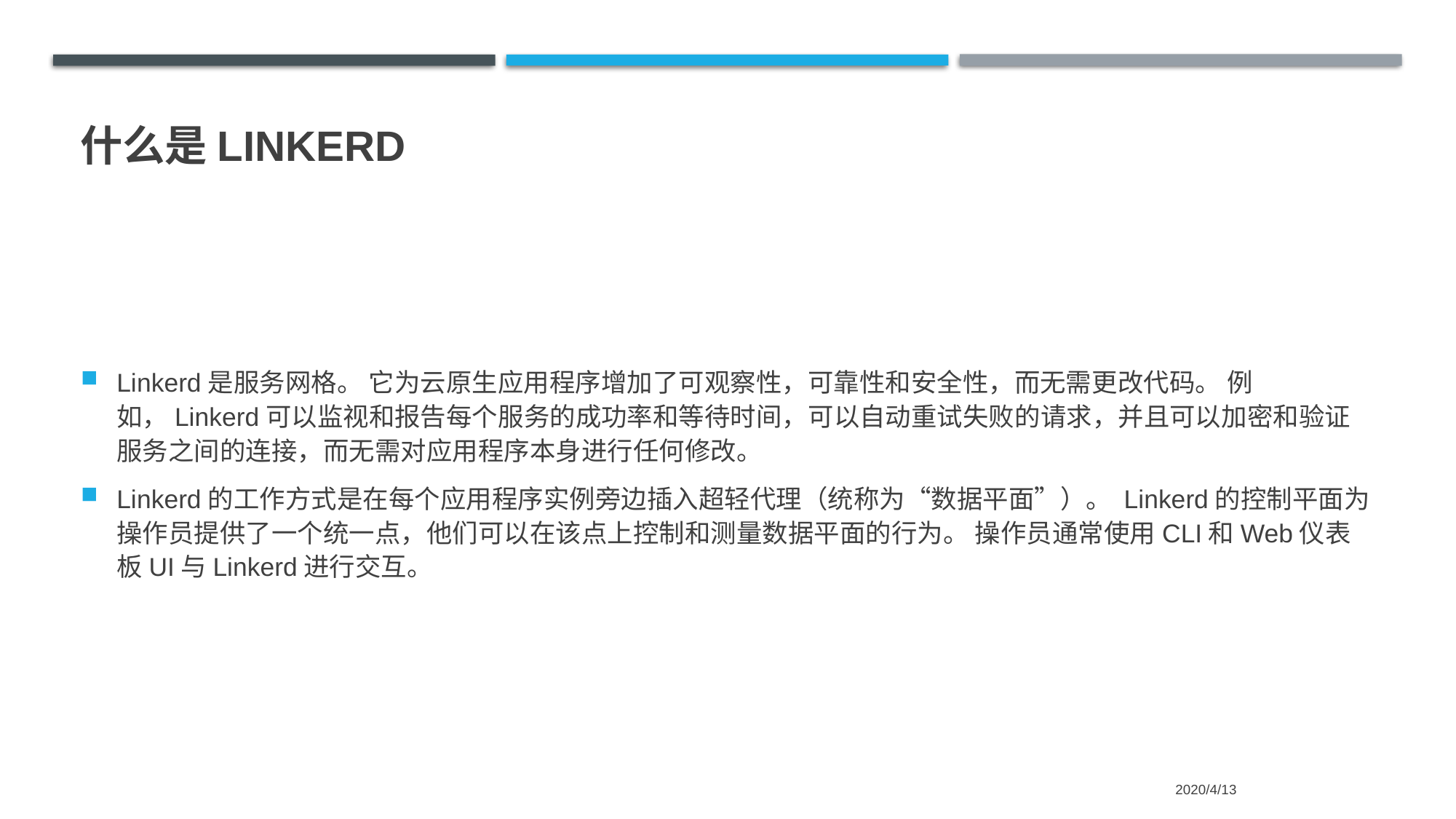

# 什么是Linkerd
Linkerd是服务网格。 它为云原生应用程序增加了可观察性，可靠性和安全性，而无需更改代码。 例如，Linkerd可以监视和报告每个服务的成功率和等待时间，可以自动重试失败的请求，并且可以加密和验证服务之间的连接，而无需对应用程序本身进行任何修改。
Linkerd的工作方式是在每个应用程序实例旁边插入超轻代理（统称为“数据平面”）。 Linkerd的控制平面为操作员提供了一个统一点，他们可以在该点上控制和测量数据平面的行为。 操作员通常使用CLI和Web仪表板UI与Linkerd进行交互。

2020/4/13